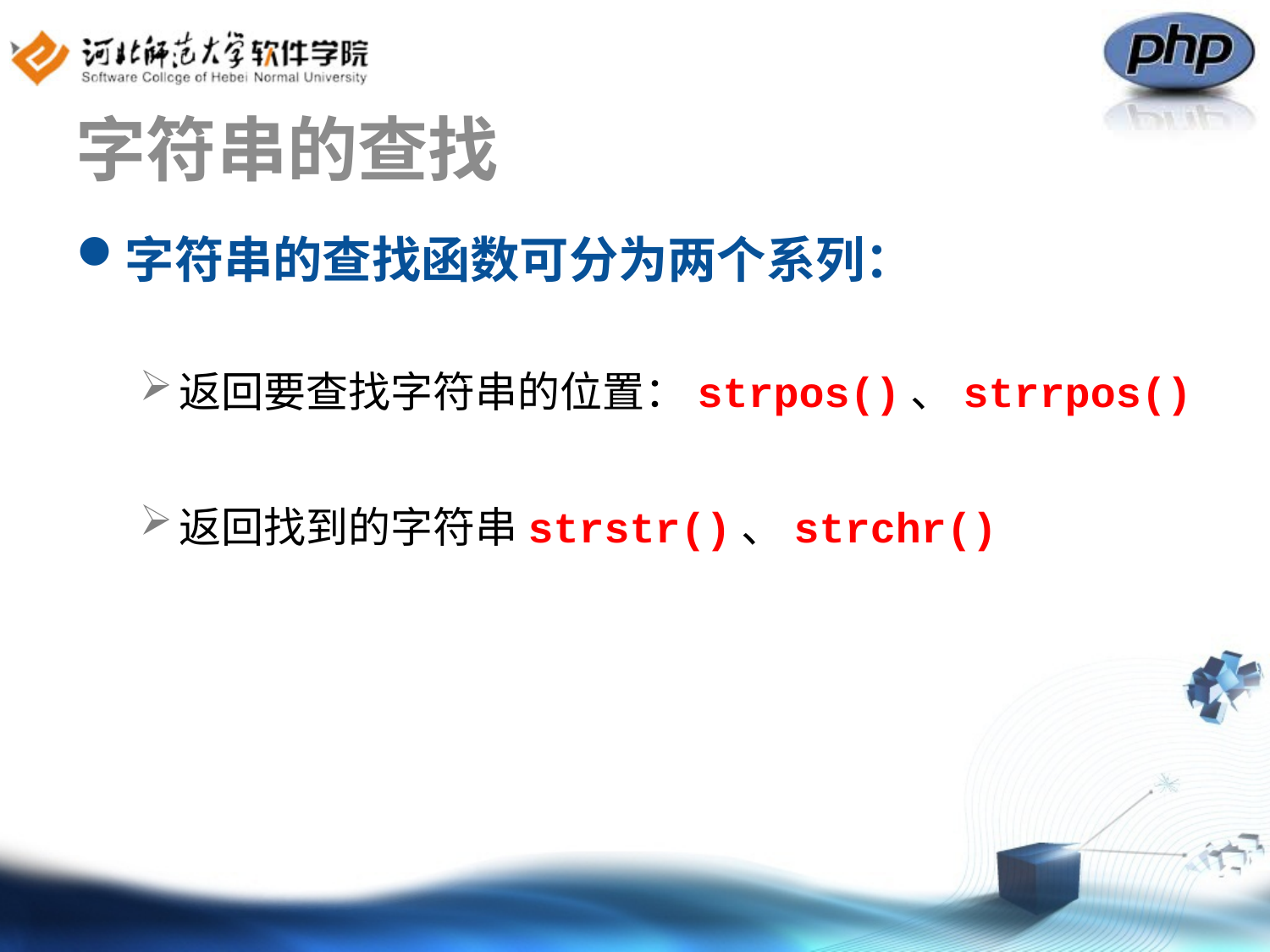

# 字符串的查找
字符串的查找函数可分为两个系列：

返回要查找字符串的位置：strpos()、strrpos()

返回找到的字符串strstr()、strchr()